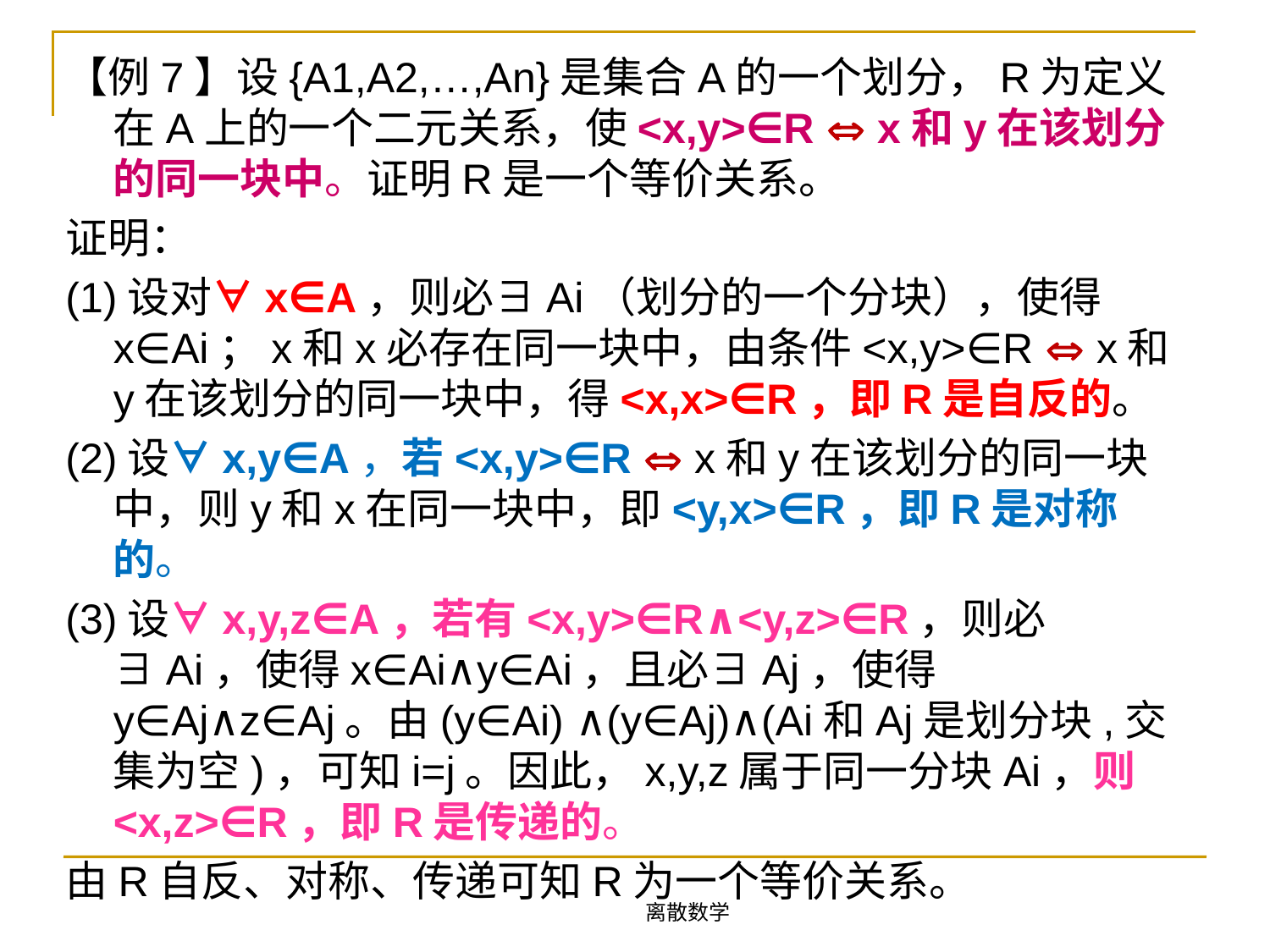

【例7】设{A1,A2,…,An}是集合A的一个划分，R为定义在A上的一个二元关系，使<x,y>∈R ⇔ x和y在该划分的同一块中。证明R是一个等价关系。
证明：
(1)设对∀x∈A，则必∃Ai（划分的一个分块），使得x∈Ai；x和x必存在同一块中，由条件<x,y>∈R ⇔ x和y在该划分的同一块中，得<x,x>∈R，即R是自反的。
(2)设∀x,y∈A，若<x,y>∈R ⇔ x和y在该划分的同一块中，则y和x在同一块中，即<y,x>∈R，即R是对称的。
(3)设∀x,y,z∈A，若有<x,y>∈R∧<y,z>∈R，则必∃Ai，使得x∈Ai∧y∈Ai，且必∃Aj，使得y∈Aj∧z∈Aj。由(y∈Ai) ∧(y∈Aj)∧(Ai和Aj是划分块,交集为空)，可知i=j。因此，x,y,z属于同一分块Ai，则<x,z>∈R，即R是传递的。
由R自反、对称、传递可知R为一个等价关系。

离散数学
16